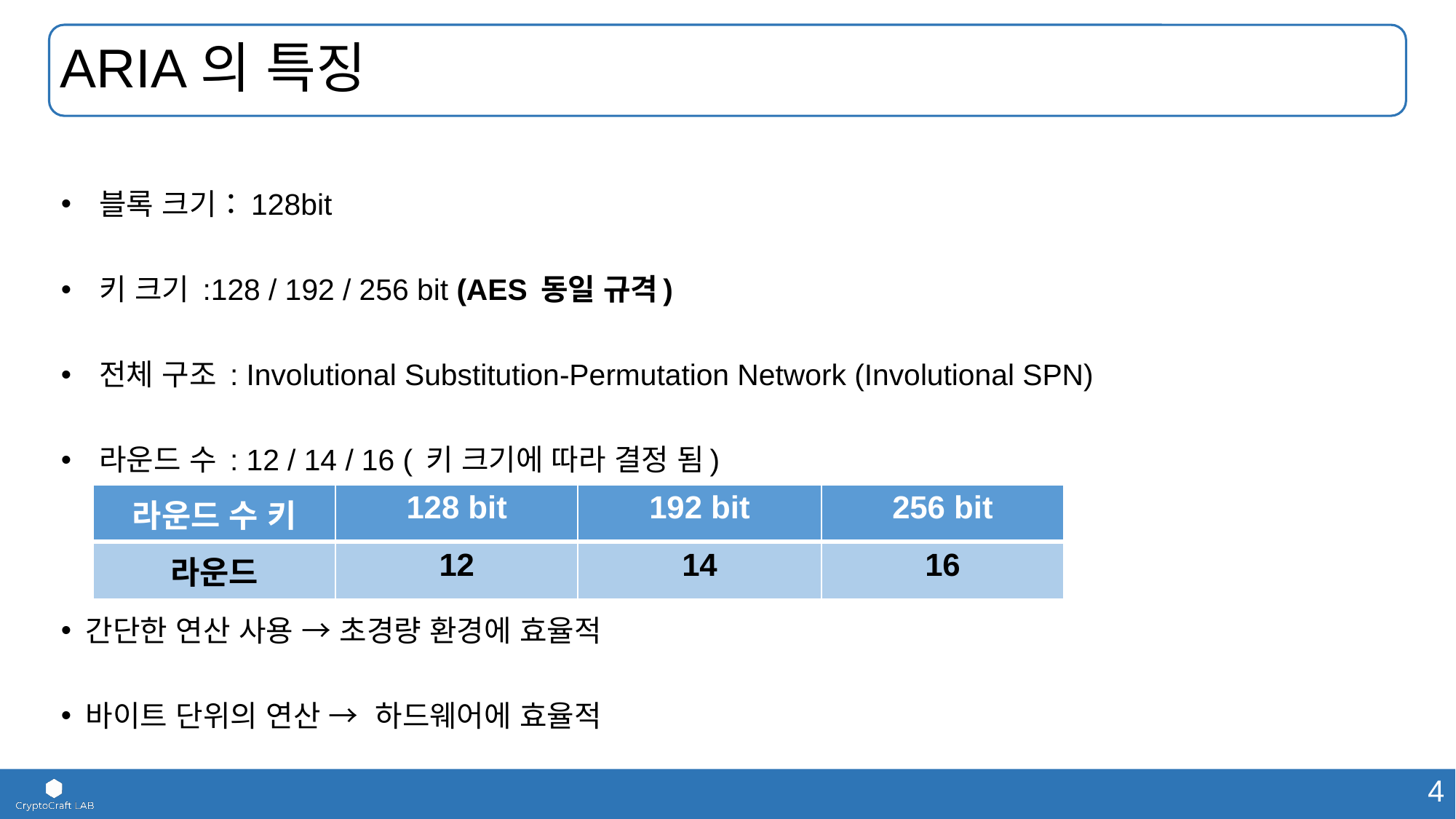

# ARIA의 특징

 블록 크기：128bit

 키 크기 :128 / 192 / 256 bit (AES 동일 규격)

 전체 구조 : Involutional Substitution-Permutation Network (Involutional SPN)

 라운드 수 : 12 / 14 / 16 ( 키 크기에 따라 결정 됨)

간단한 연산 사용 → 초경량 환경에 효율적

바이트 단위의 연산 →  하드웨어에 효율적

| 라운드 수 키 | 128 bit | 192 bit | 256 bit |
| --- | --- | --- | --- |
| 라운드 | 12 | 14 | 16 |